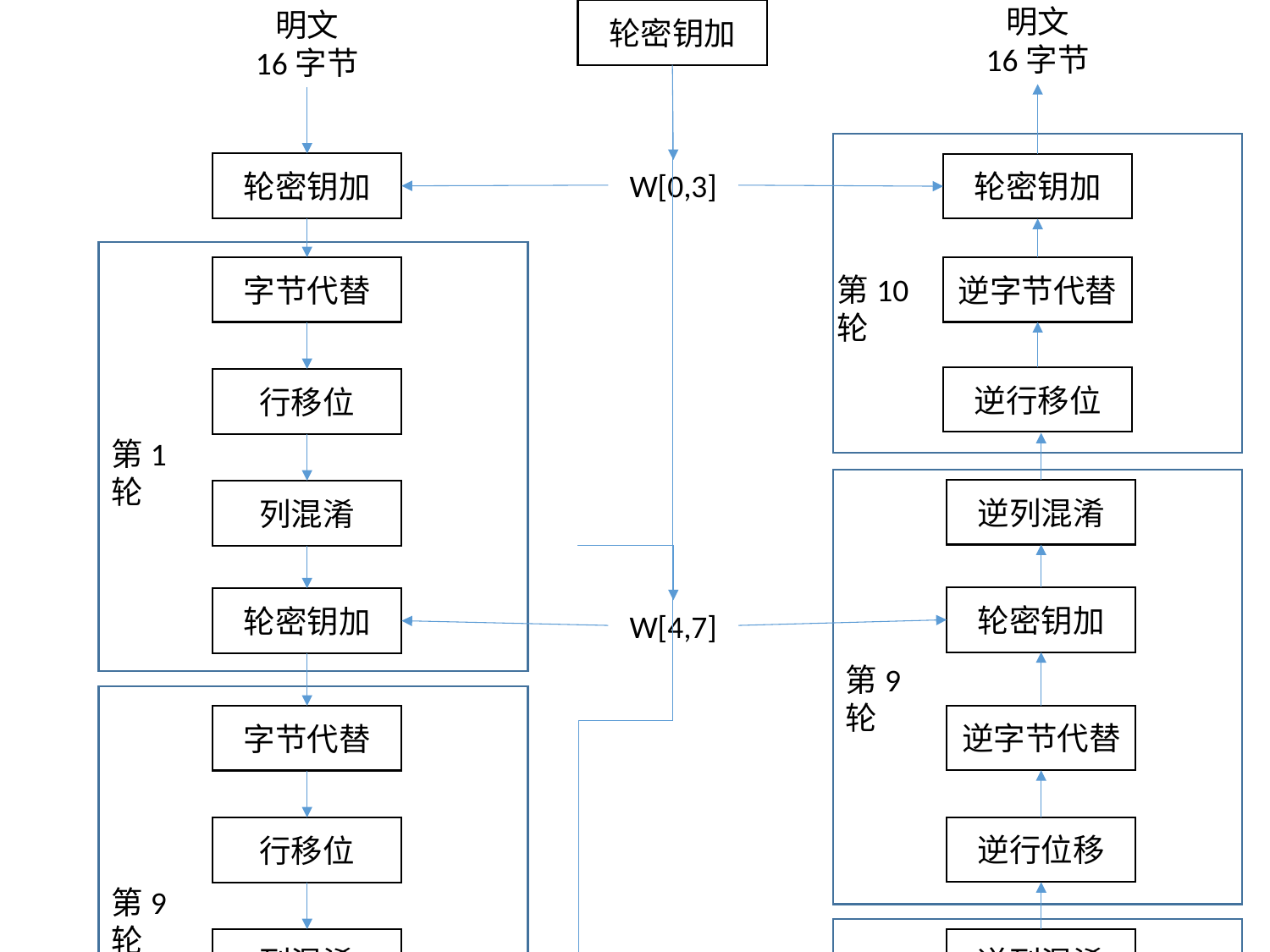

轮密钥加
122222222222222222222222222222222222222222222222222222222222222222222222222222222222222222222222222222222222222
密钥
16字节
明文
16字节
明文
16字节

轮密钥加
轮密钥加
W[0,3]

字节代替
逆字节代替
第10轮
逆行移位
行移位
第1轮

逆列混淆
列混淆
轮密钥加
轮密钥加
W[4,7]
第9轮

逆字节代替
字节代替
逆行位移
行移位
第9轮

列混淆
逆列混淆
轮密钥加
轮密钥加
W[36,39]
第1轮

逆字节代替
字节代替
逆行位移
行移位
第10轮
轮密钥加
轮密钥加
W[40,33]
密文
密文
加密过程
解密过程